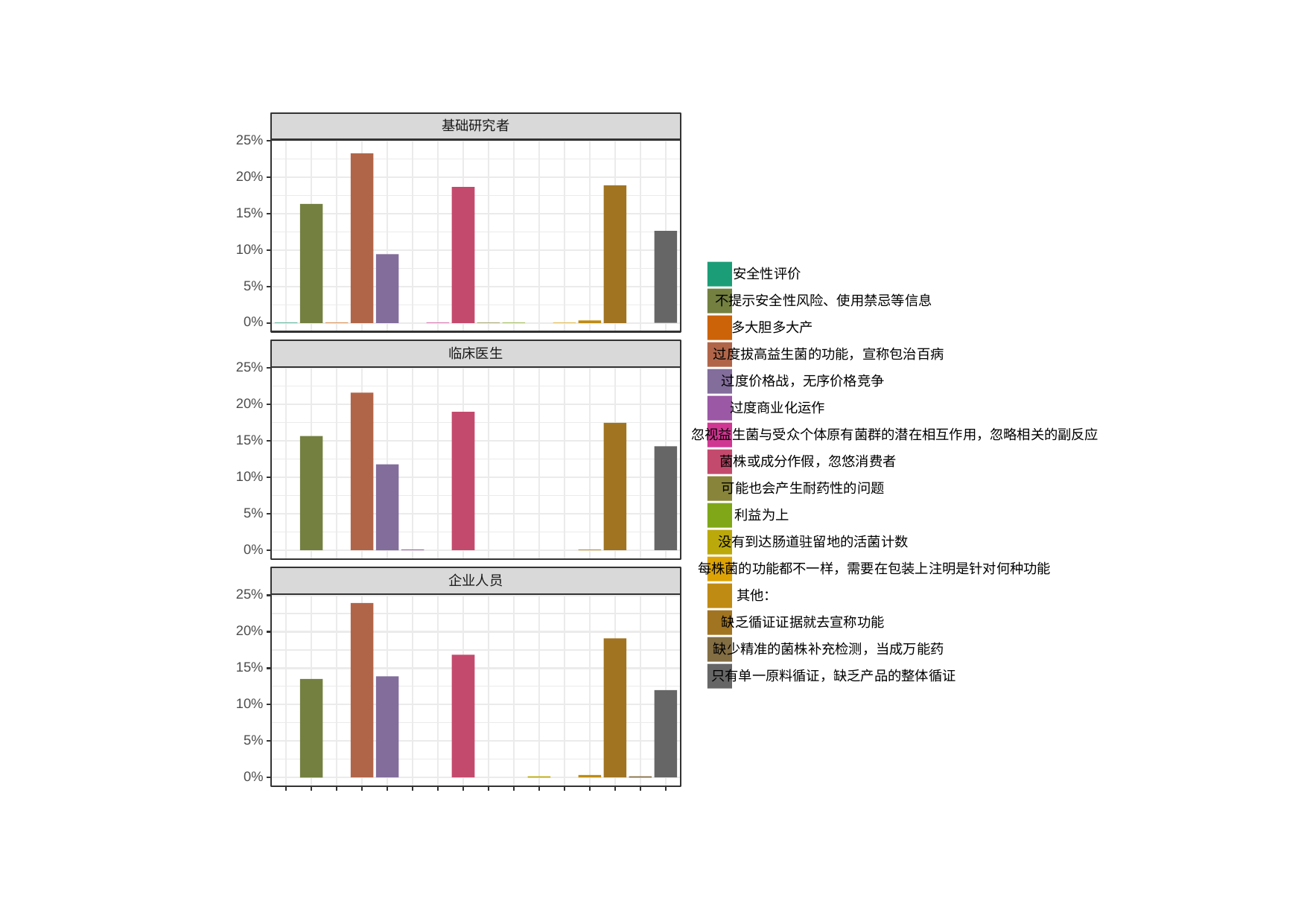

基础研究者
25%

20%

15%

10%

安全性评价
5%

不提示安全性风险、使用禁忌等信息

0%

多大胆多大产

临床医生
过度拔高益生菌的功能，宣称包治百病
25%

过度价格战，无序价格竞争

20%

过度商业化运作

忽视益生菌与受众个体原有菌群的潜在相互作用，忽略相关的副反应
15%

菌株或成分作假，忽悠消费者

10%

可能也会产生耐药性的问题

5%
利益为上

没有到达肠道驻留地的活菌计数
0%

每株菌的功能都不一样，需要在包装上注明是针对何种功能

企业人员

25%
其他：

缺乏循证证据就去宣称功能
20%

缺少精准的菌株补充检测，当成万能药

15%

只有单一原料循证，缺乏产品的整体循证

10%

5%

0%